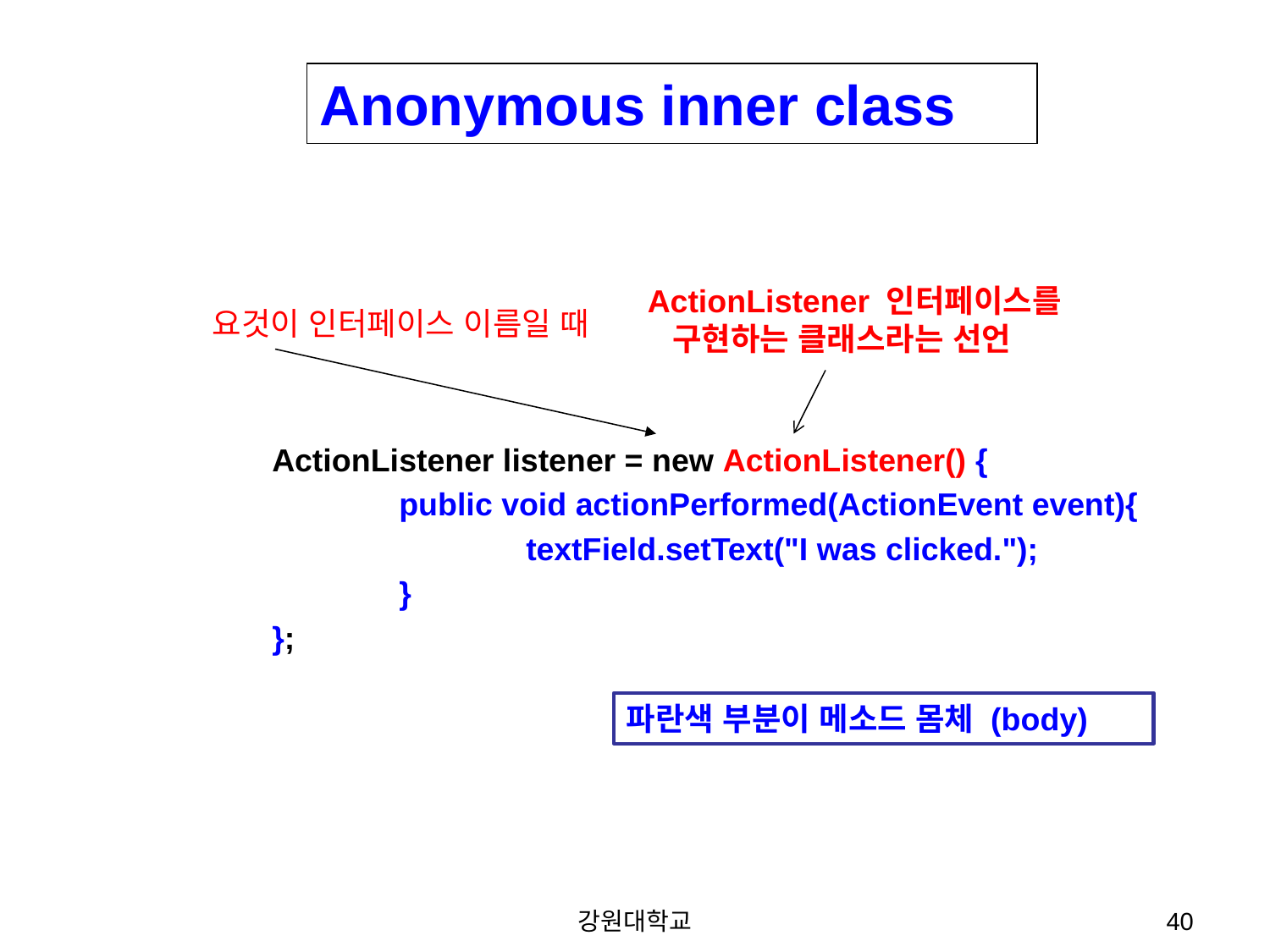

Anonymous inner class
ActionListener 인터페이스를 구현하는 클래스라는 선언
요것이 인터페이스 이름일 때
		ActionListener listener = new ActionListener() {
			public void actionPerformed(ActionEvent event){
				textField.setText("I was clicked.");
			}
		};
파란색 부분이 메소드 몸체 (body)
강원대학교
40